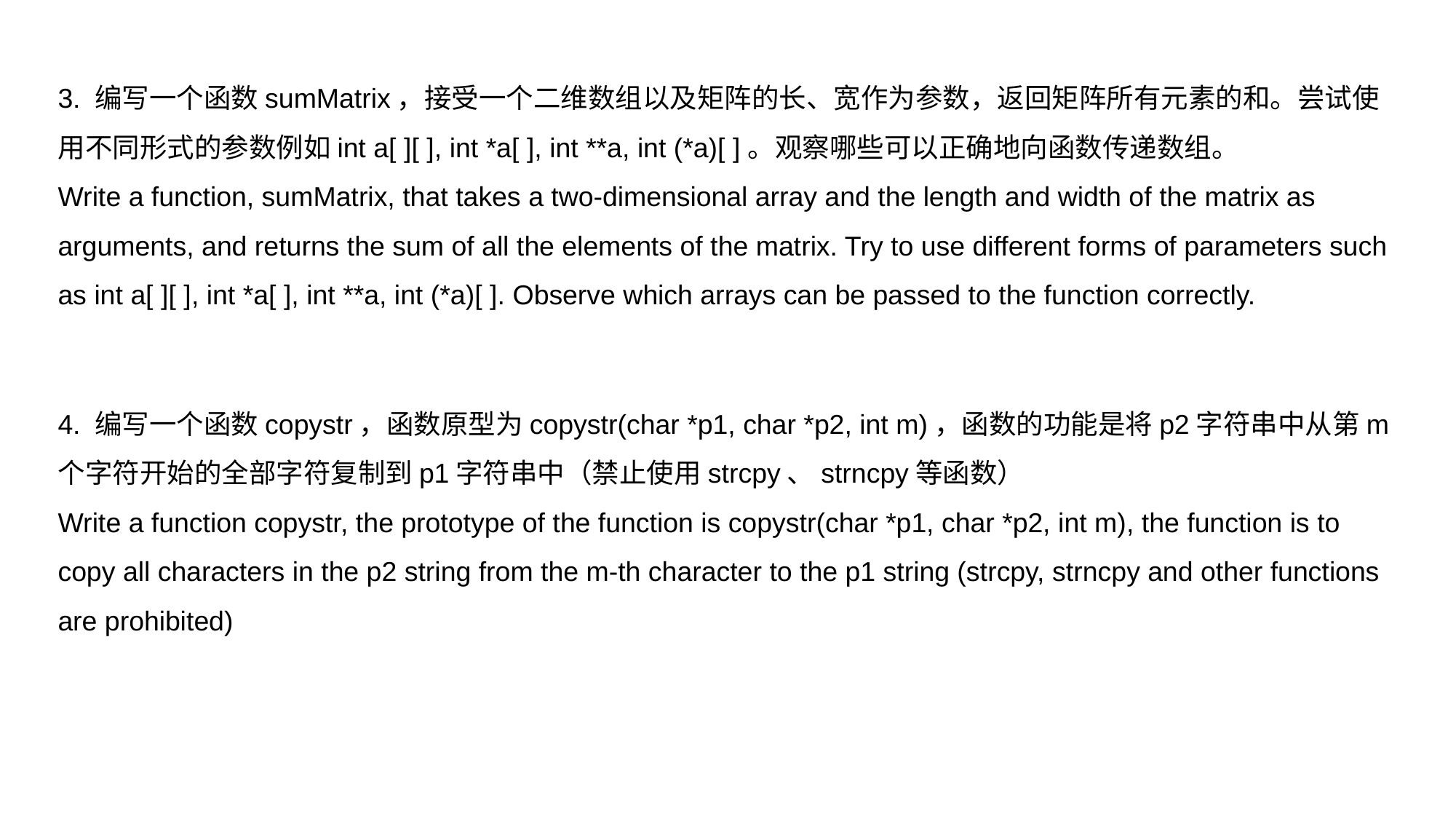

3. 编写一个函数sumMatrix，接受一个二维数组以及矩阵的长、宽作为参数，返回矩阵所有元素的和。尝试使用不同形式的参数例如int a[ ][ ], int *a[ ], int **a, int (*a)[ ]。观察哪些可以正确地向函数传递数组。
Write a function, sumMatrix, that takes a two-dimensional array and the length and width of the matrix as arguments, and returns the sum of all the elements of the matrix. Try to use different forms of parameters such as int a[ ][ ], int *a[ ], int **a, int (*a)[ ]. Observe which arrays can be passed to the function correctly.
4. 编写一个函数copystr，函数原型为copystr(char *p1, char *p2, int m)，函数的功能是将p2字符串中从第m个字符开始的全部字符复制到p1字符串中（禁止使用strcpy、strncpy等函数）
Write a function copystr, the prototype of the function is copystr(char *p1, char *p2, int m), the function is to copy all characters in the p2 string from the m-th character to the p1 string (strcpy, strncpy and other functions are prohibited)